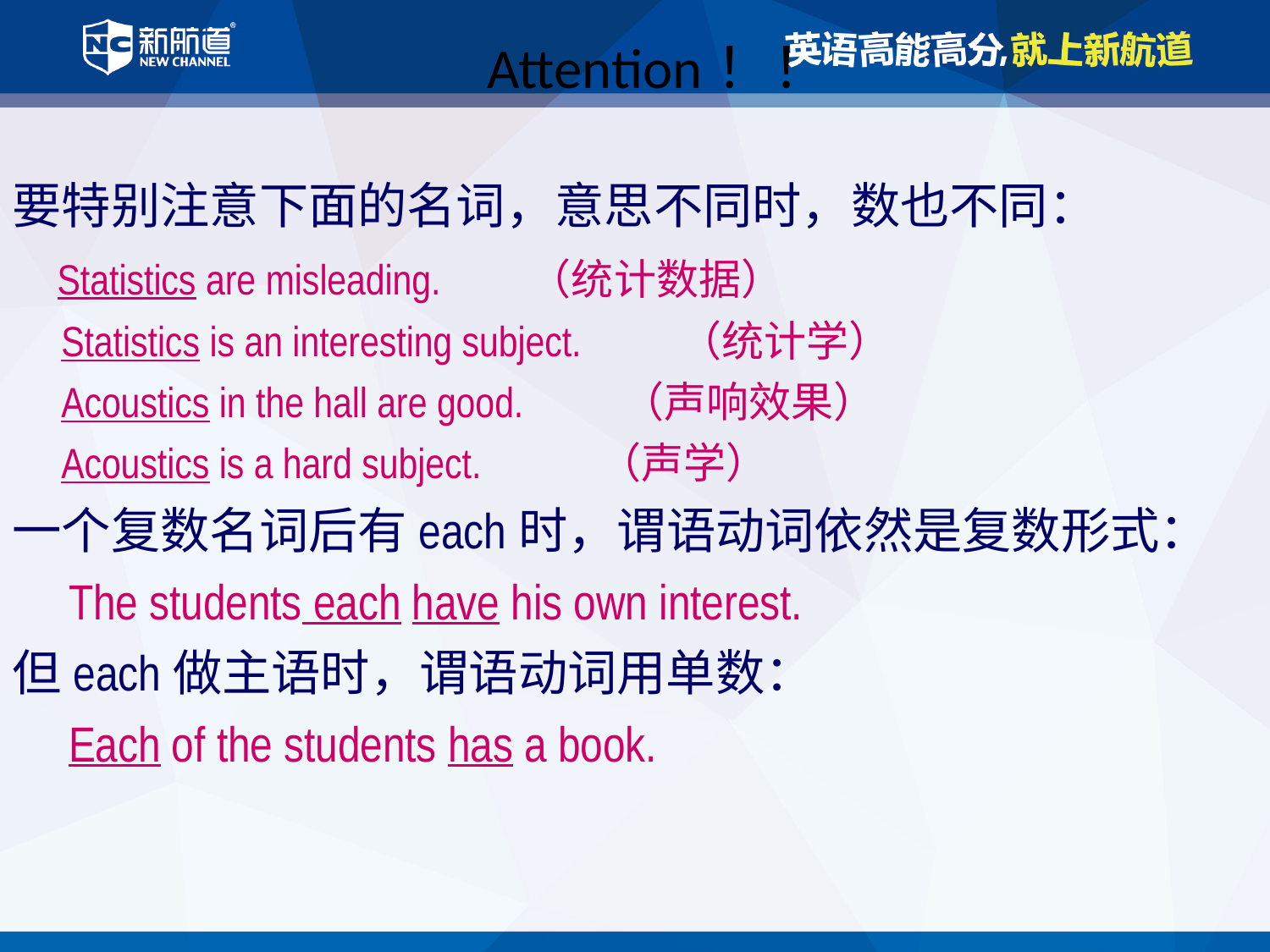

Attention！！
要特别注意下面的名词，意思不同时，数也不同：
    Statistics are misleading.        （统计数据）
     Statistics is an interesting subject.         （统计学）
     Acoustics in the hall are good.         （声响效果）
     Acoustics is a hard subject.           （声学）
一个复数名词后有each时，谓语动词依然是复数形式：
     The students each have his own interest.
但each做主语时，谓语动词用单数：
     Each of the students has a book.